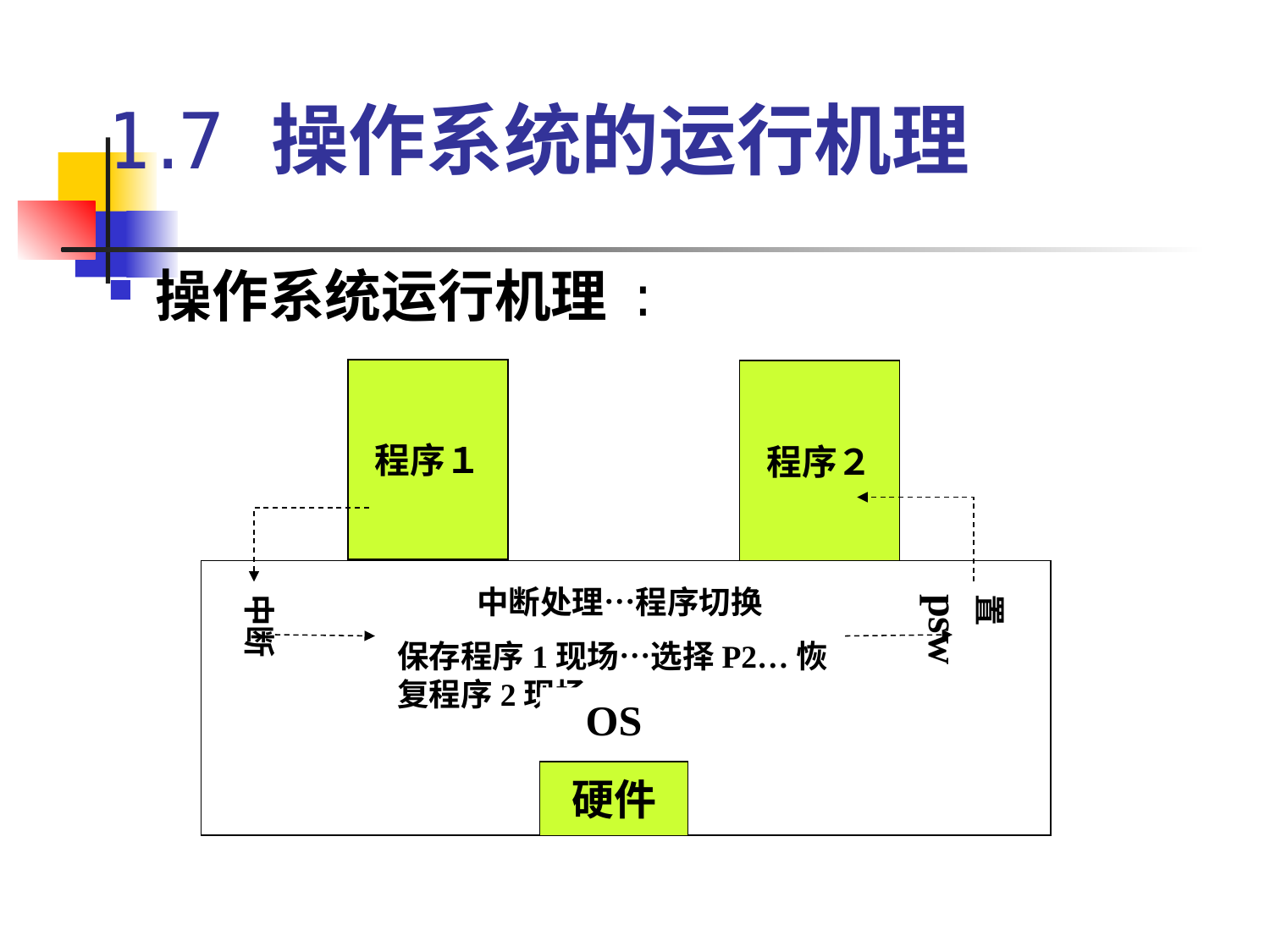

# 1.7 操作系统的运行机理
操作系统运行机理 :

程序１
程序２

          中断处理…程序切换
保存程序1现场…选择P2…恢复程序2现场
中断
置psw

OS
硬件